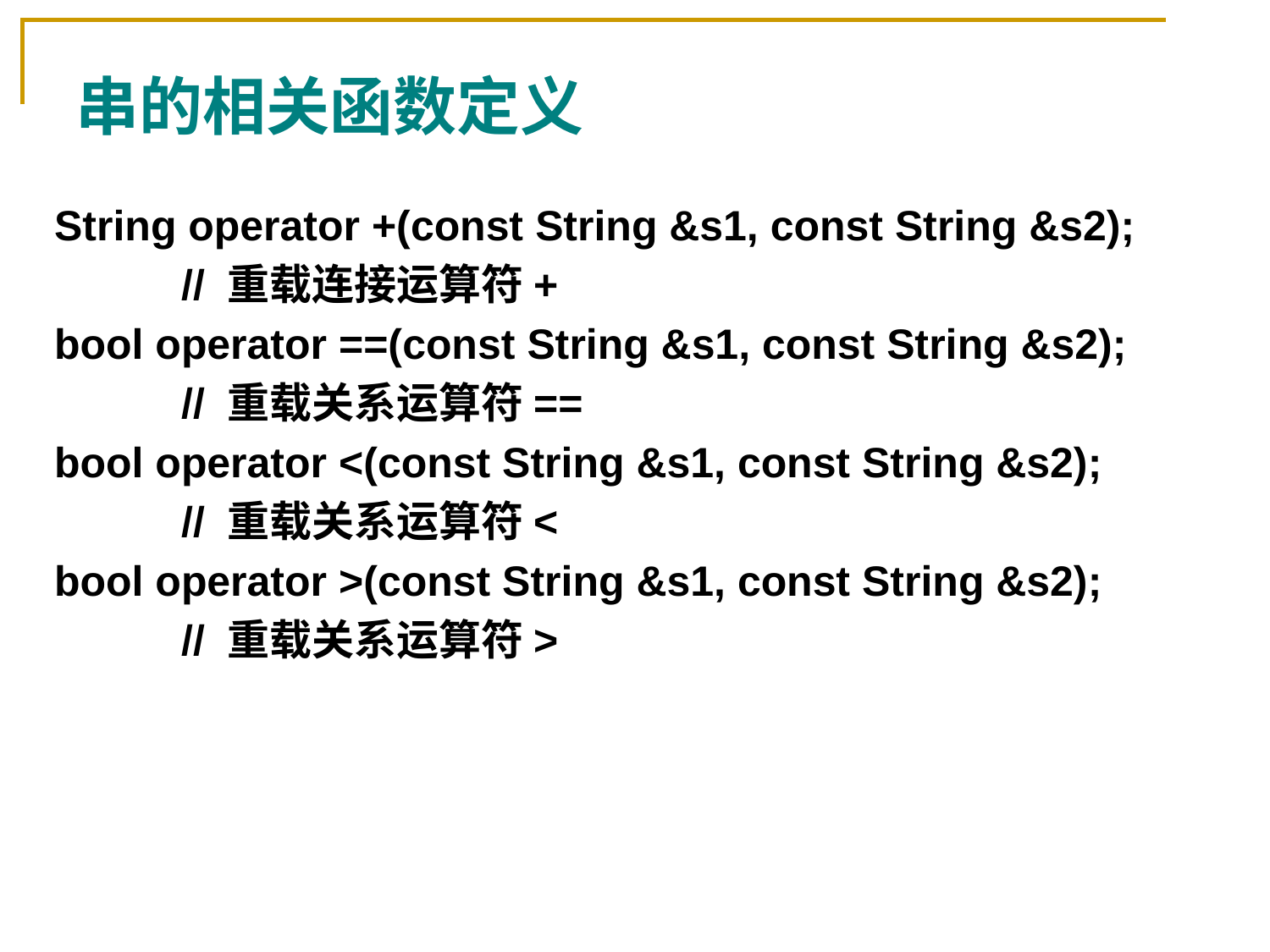

# 串的相关函数定义
String operator +(const String &s1, const String &s2);
	// 重载连接运算符+
bool operator ==(const String &s1, const String &s2);
	// 重载关系运算符==
bool operator <(const String &s1, const String &s2);
	// 重载关系运算符<
bool operator >(const String &s1, const String &s2);
	// 重载关系运算符>